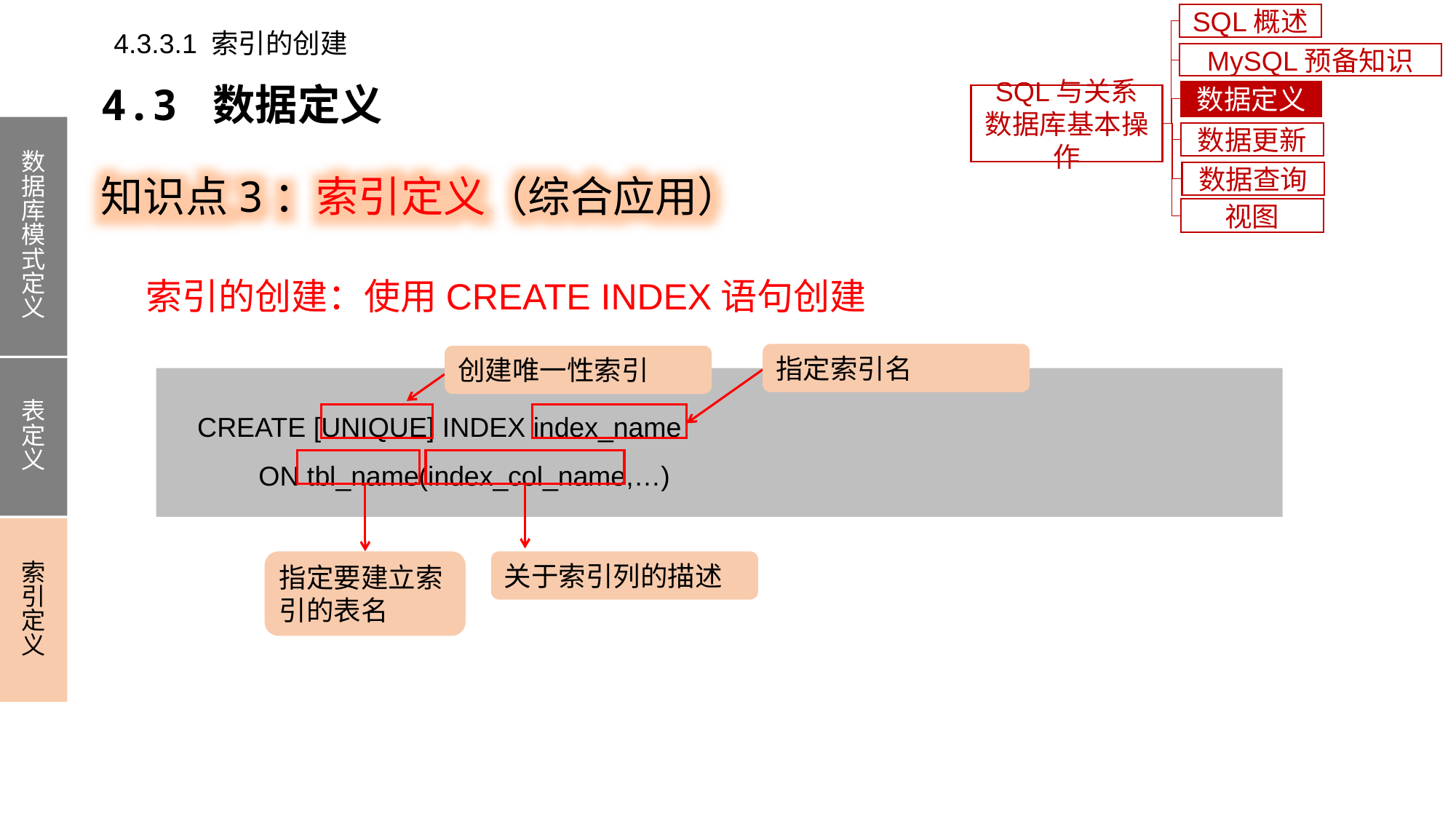

SQL概述
4.3.3.1 索引的创建
MySQL预备知识
4.3 数据定义
数据定义
SQL与关系数据库基本操作
数据库模式定义
表定义
索引定义
数据更新
知识点3：索引定义（综合应用）
数据查询
视图
索引的创建：使用CREATE INDEX语句创建
指定索引名
创建唯一性索引
    CREATE [UNIQUE] INDEX index_name
            ON tbl_name(index_col_name,…)

指定要建立索引的表名
关于索引列的描述